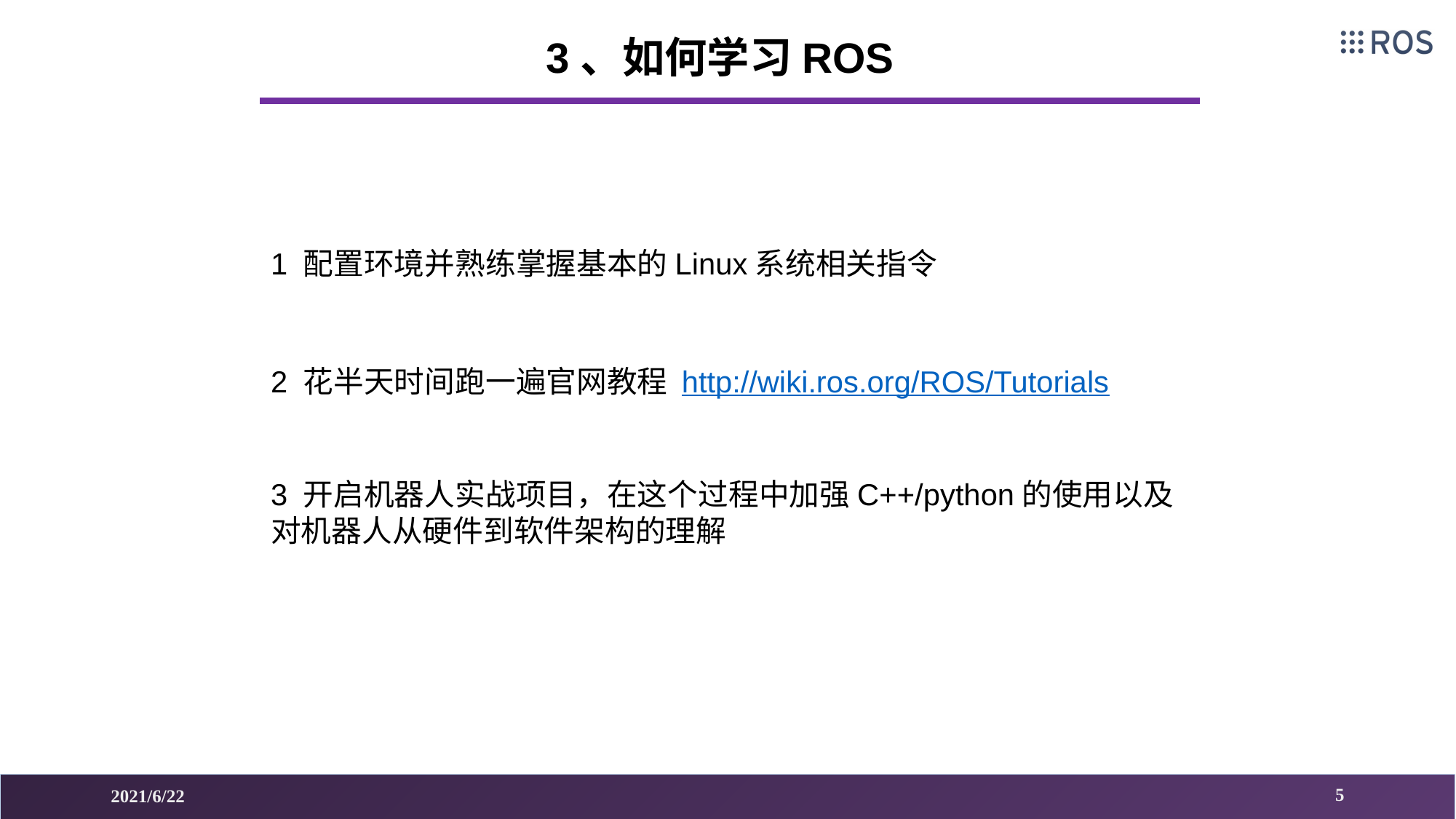

3、如何学习ROS
1 配置环境并熟练掌握基本的Linux系统相关指令
2 花半天时间跑一遍官网教程 http://wiki.ros.org/ROS/Tutorials
3 开启机器人实战项目，在这个过程中加强C++/python的使用以及对机器人从硬件到软件架构的理解
5
2021/6/22